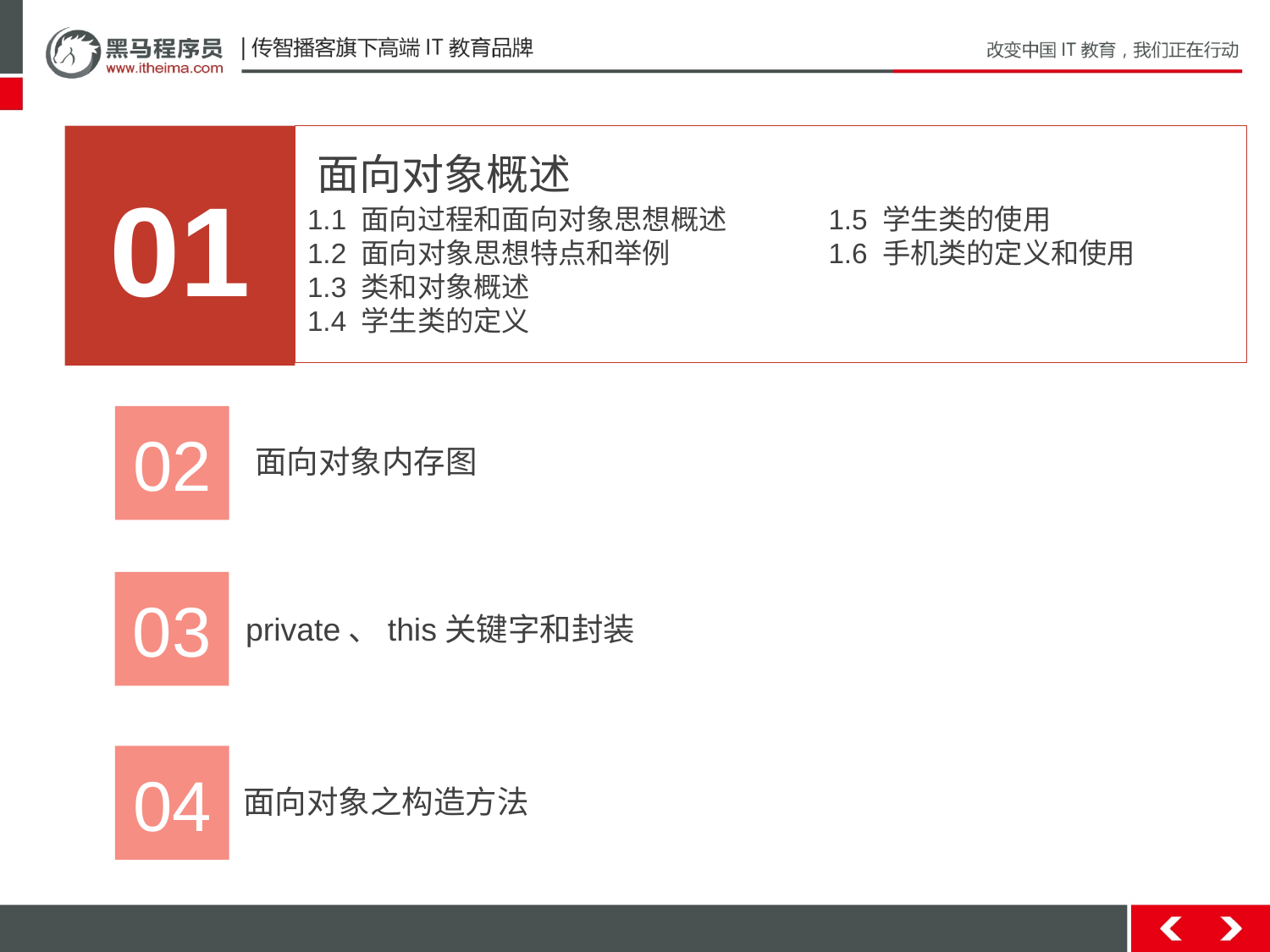

01
面向对象概述
1.1 面向过程和面向对象思想概述  	 1.5 学生类的使用
1.2 面向对象思想特点和举例 		 1.6 手机类的定义和使用
1.3 类和对象概述
1.4 学生类的定义
02
 面向对象内存图
03
  private、this关键字和封装

04
面向对象之构造方法